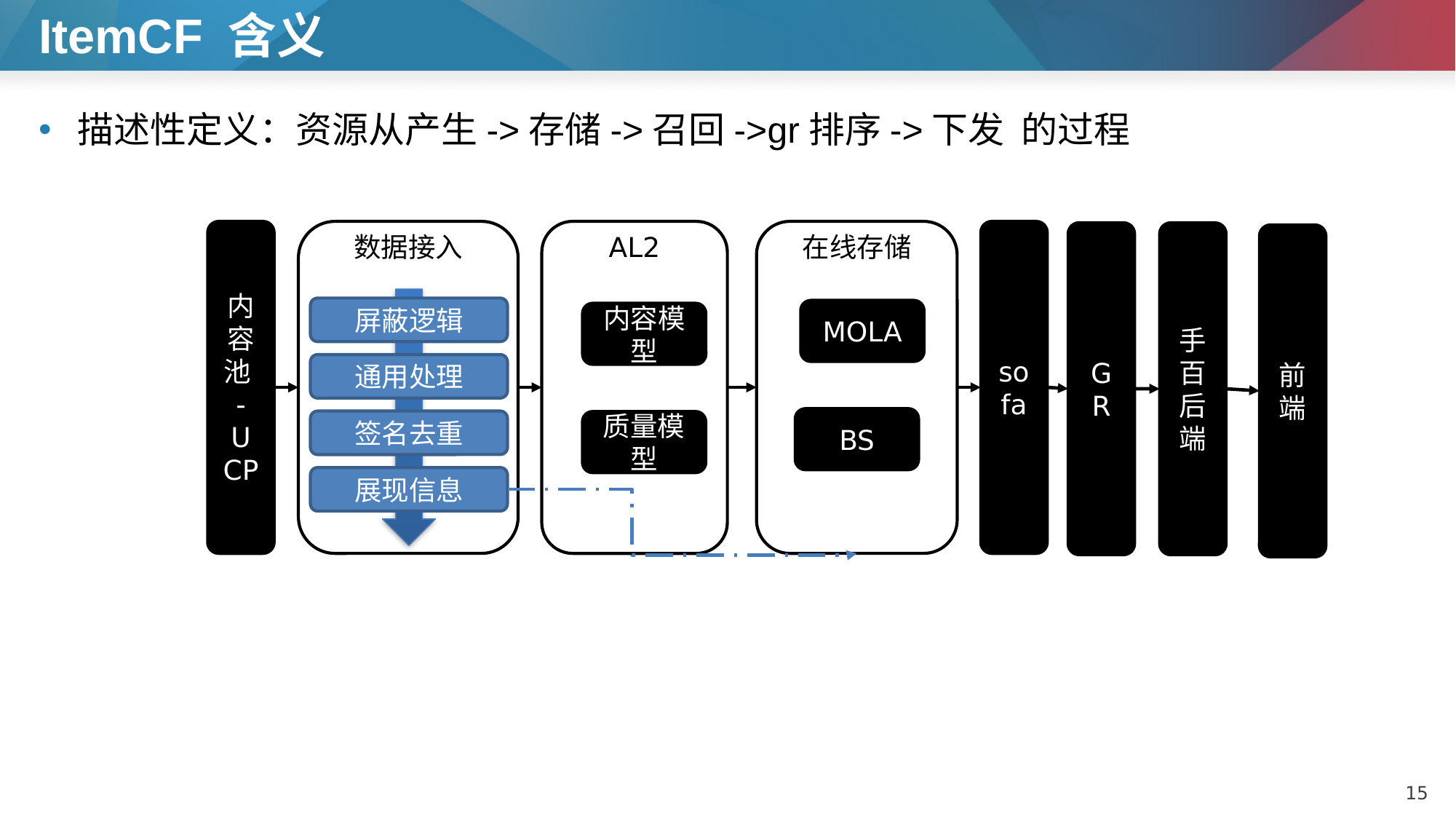

# ItemCF 含义
描述性定义：资源从产生->存储->召回->gr排序->下发  的过程
sofa
内容池-UCP

AL2

在线存储

数据接入
GR
手百后端
前端

屏蔽逻辑
通用处理
签名去重
展现信息
MOLA
内容模型
BS
质量模型